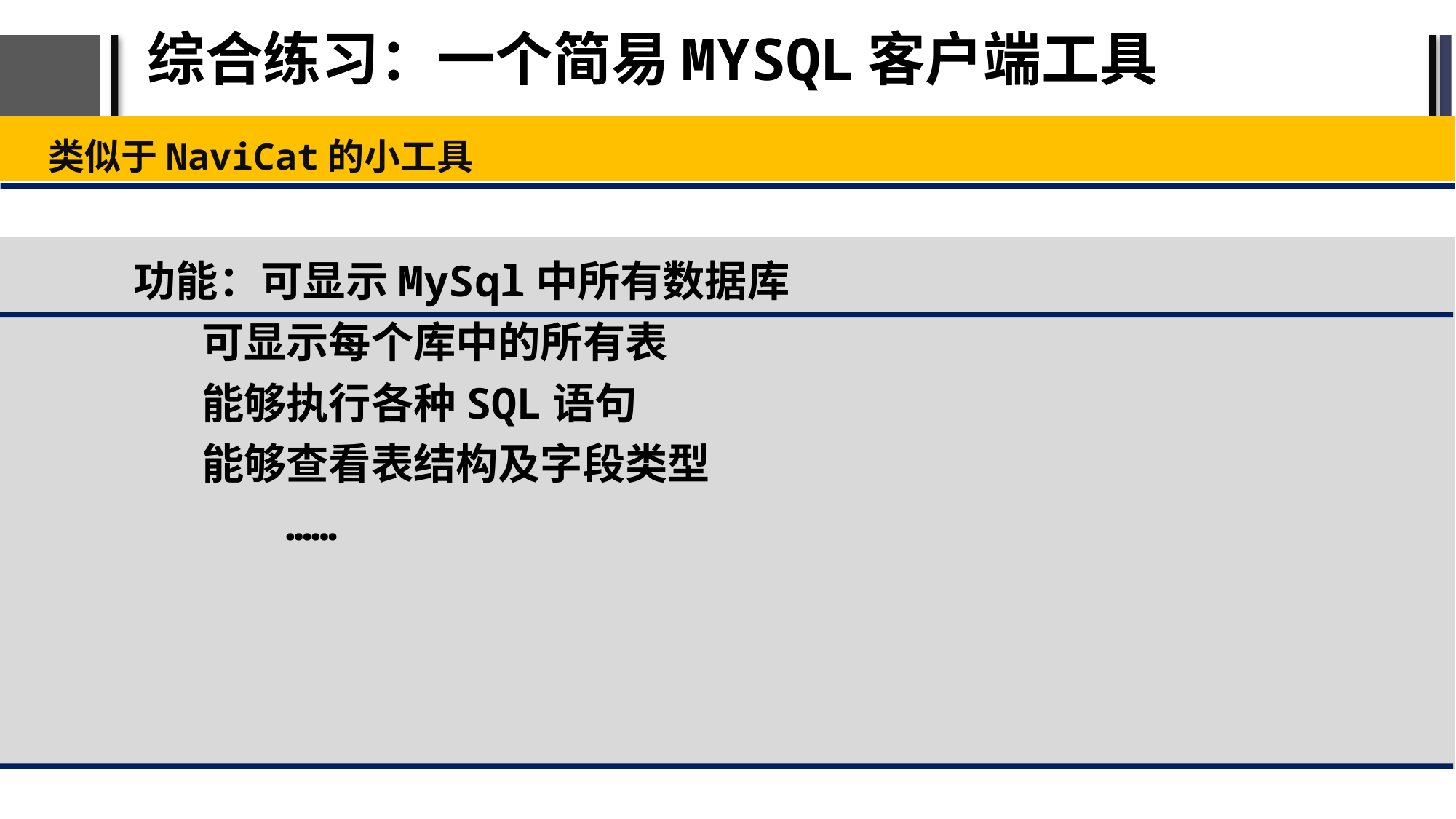

# 综合练习：一个简易MYSQL客户端工具

类似于NaviCat的小工具

功能：可显示MySql中所有数据库
      可显示每个库中的所有表
      能够执行各种SQL语句
      能够查看表结构及字段类型
      ……